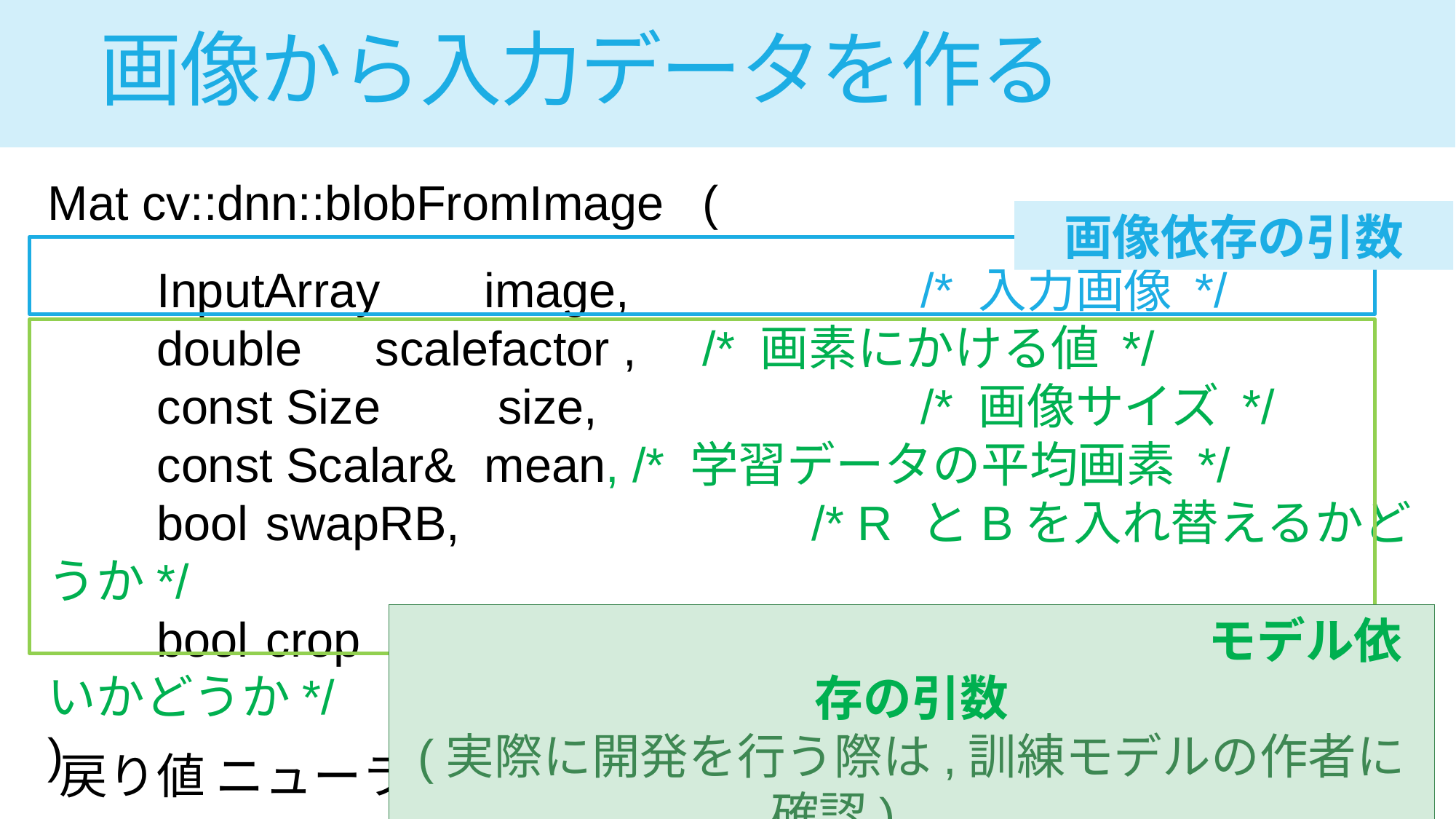

# 画像から入力データを作る
Mat cv::dnn::blobFromImage	(
	InputArray 	image,			/* 入力画像 */
	double 	scalefactor ,	/* 画素にかける値 */
	const Size	 size,			/* 画像サイズ */
	const Scalar& 	mean, /* 学習データの平均画素 */
	bool 	swapRB,				/* R	とBを入れ替えるかどうか*/
	bool 	crop					  	/* 画像をトリムしてよいかどうか*/
)

画像依存の引数

　　　 　　　　　　　　　　　　　モデル依存の引数
(実際に開発を行う際は,訓練モデルの作者に確認)
戻り値 ニューラルネットに入力する3次元配列